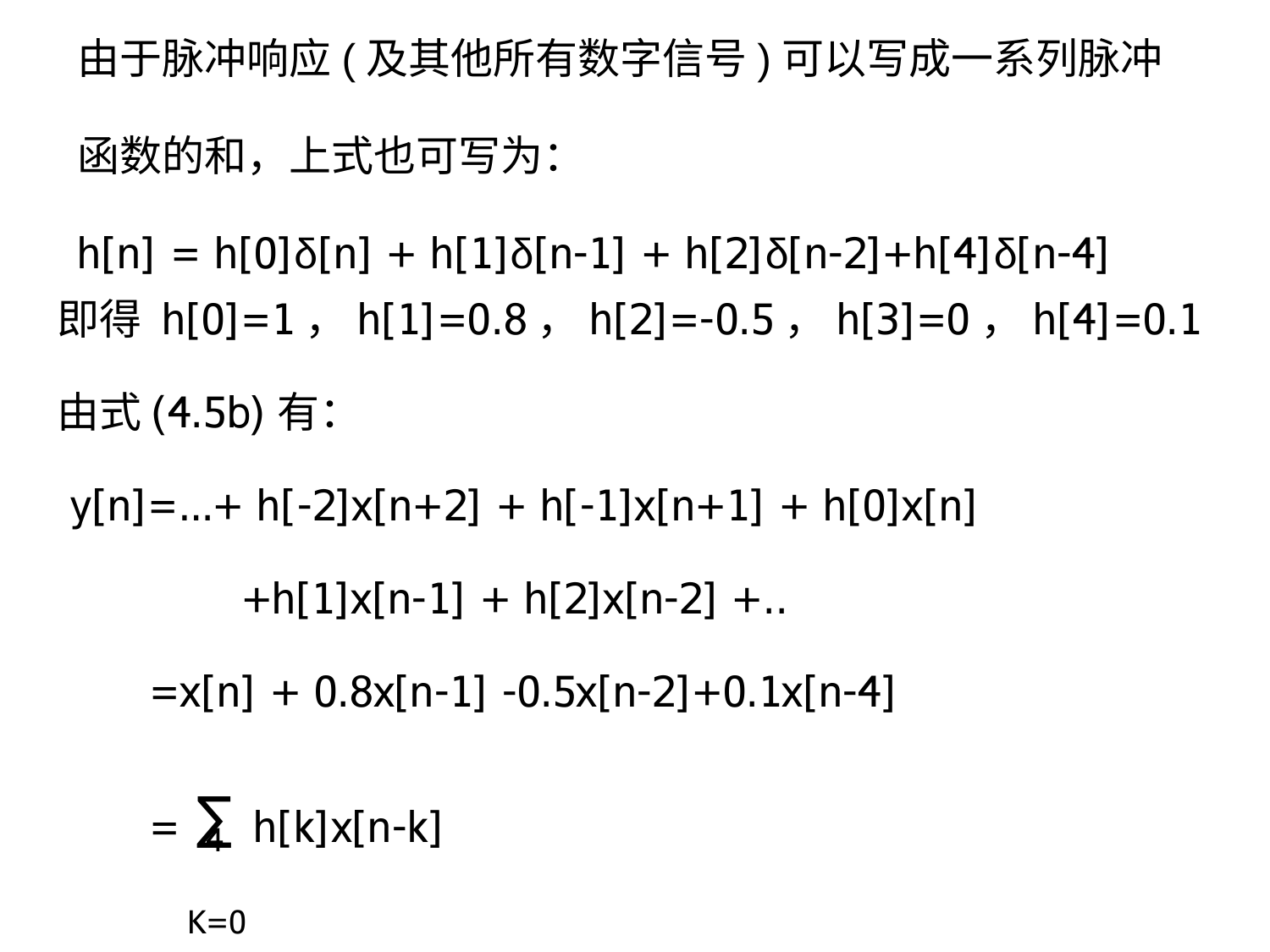

由于脉冲响应(及其他所有数字信号)可以写成一系列脉冲
函数的和，上式也可写为：
h[n] = h[0]δ[n] + h[1]δ[n-1] + h[2]δ[n-2]+h[4]δ[n-4]
即得 h[0]=1，h[1]=0.8，h[2]=-0.5，h[3]=0，h[4]=0.1
由式(4.5b)有：
 y[n]=…+ h[-2]x[n+2] + h[-1]x[n+1] + h[0]x[n]
              +h[1]x[n-1] + h[2]x[n-2] +..
       =x[n] + 0.8x[n-1] -0.5x[n-2]+0.1x[n-4]
       = ∑ h[k]x[n-k]

  4
K=0